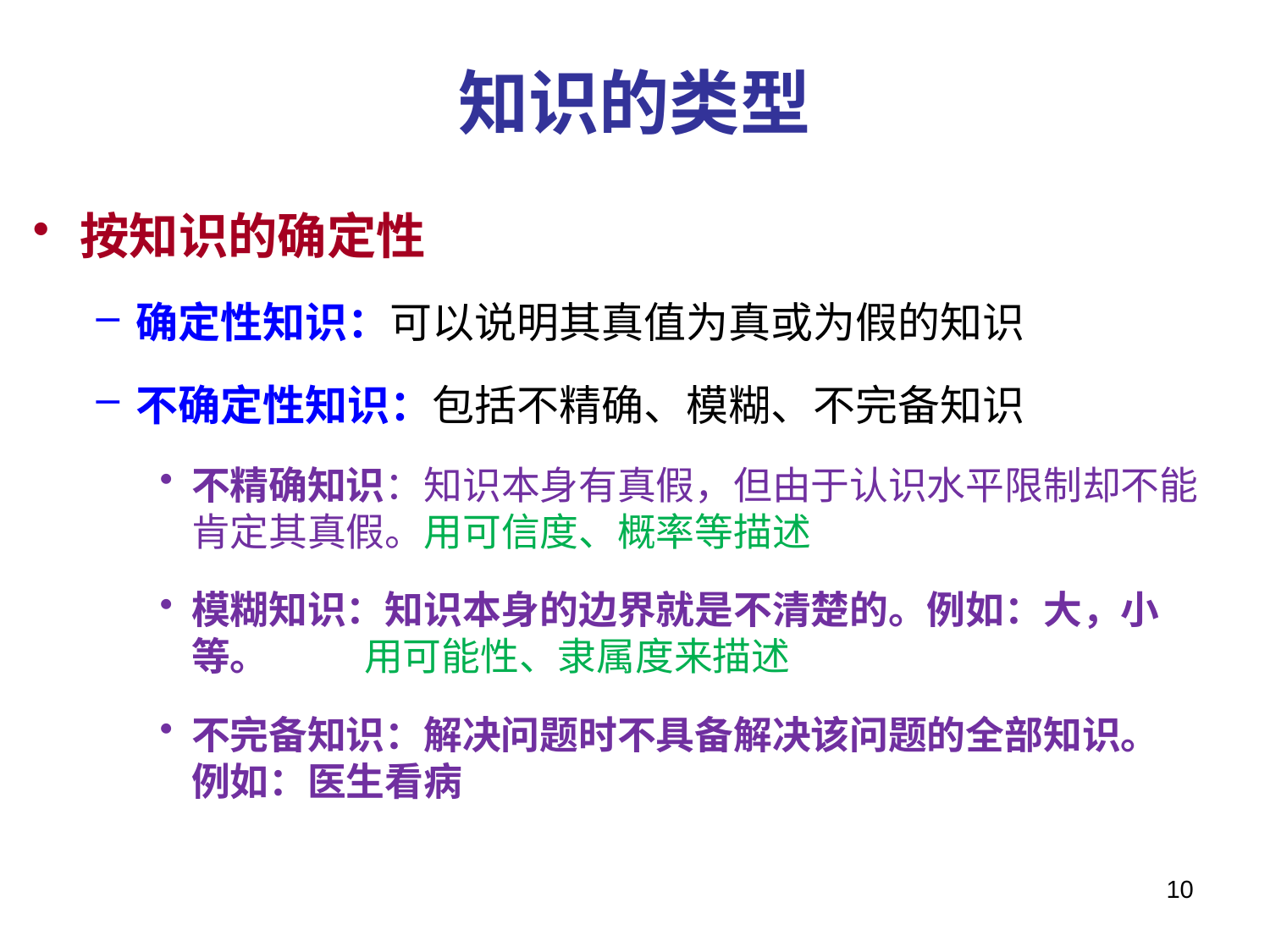

# 知识的类型
按知识的确定性
确定性知识：可以说明其真值为真或为假的知识
不确定性知识：包括不精确、模糊、不完备知识
不精确知识：知识本身有真假，但由于认识水平限制却不能肯定其真假。用可信度、概率等描述
模糊知识：知识本身的边界就是不清楚的。例如：大，小等。           用可能性、隶属度来描述
不完备知识：解决问题时不具备解决该问题的全部知识。
例如：医生看病
10